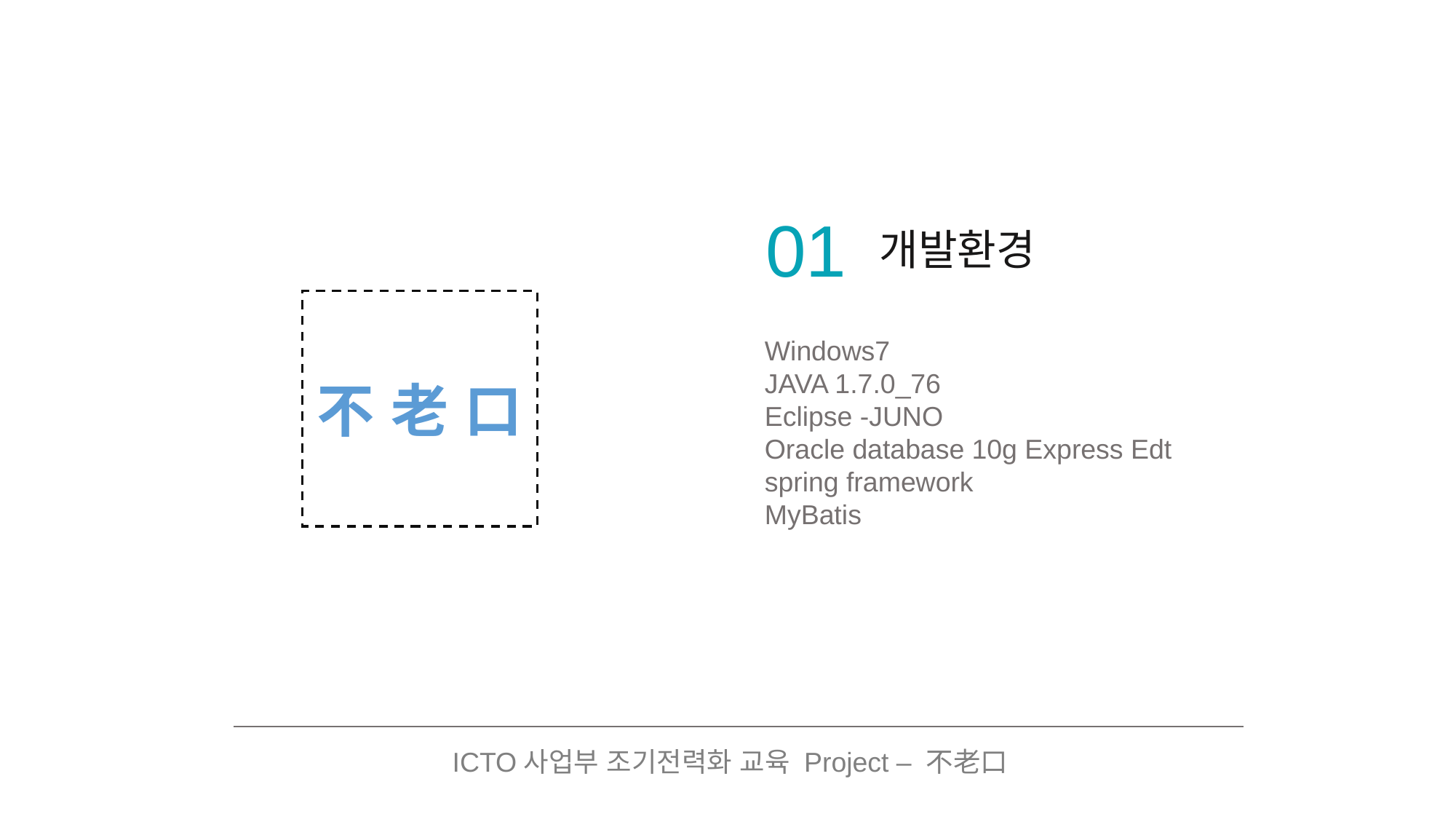

01
개발환경
不 老 口
Windows7
JAVA 1.7.0_76
Eclipse -JUNO
Oracle database 10g Express Edt
spring framework
MyBatis
ICTO사업부 조기전력화 교육 Project – 不老口